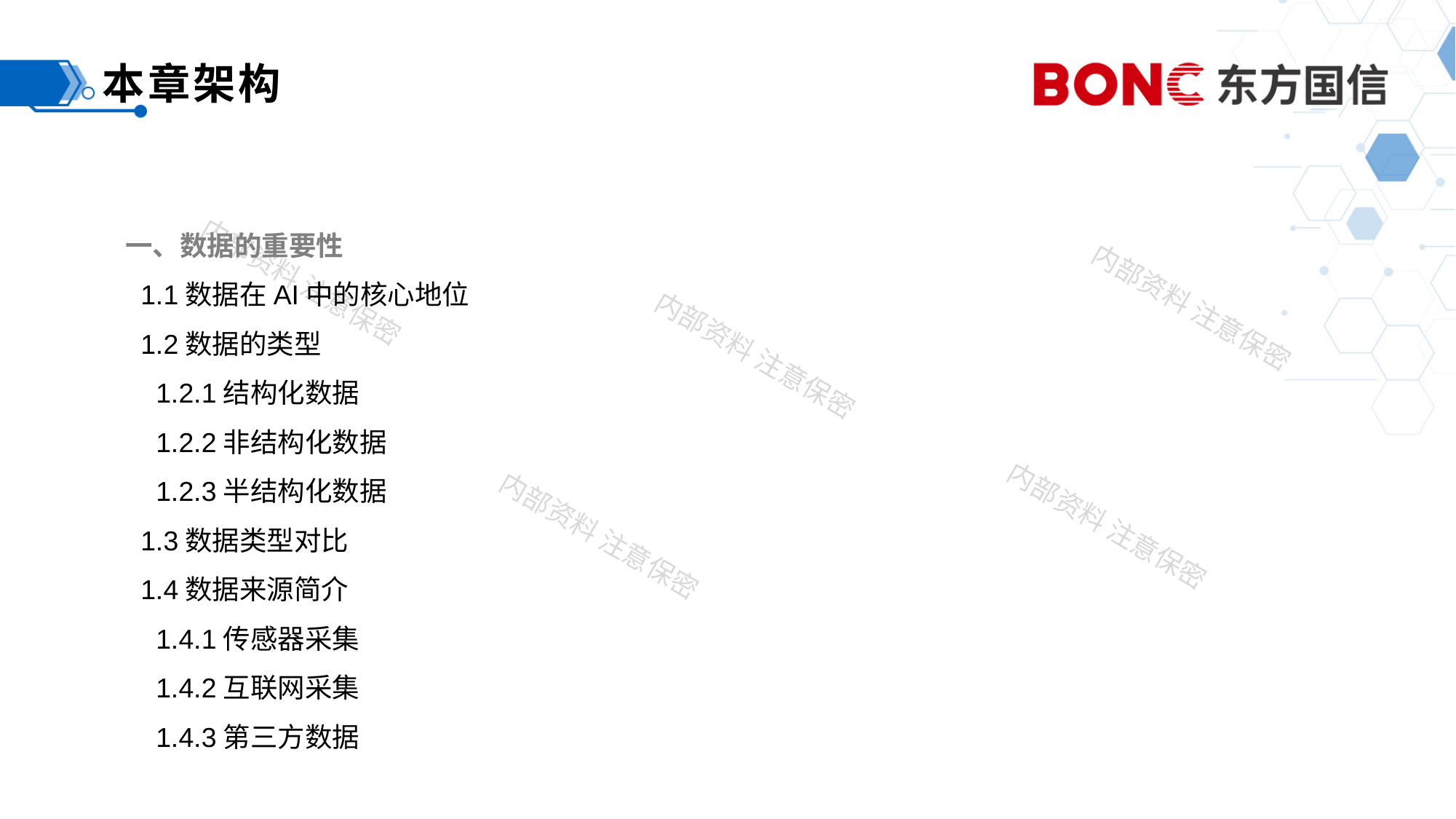

# 本章架构
一、数据的重要性
  1.1数据在AI中的核心地位
  1.2数据的类型
    1.2.1结构化数据
    1.2.2非结构化数据
    1.2.3半结构化数据
  1.3数据类型对比
  1.4数据来源简介
    1.4.1传感器采集
    1.4.2互联网采集
    1.4.3第三方数据